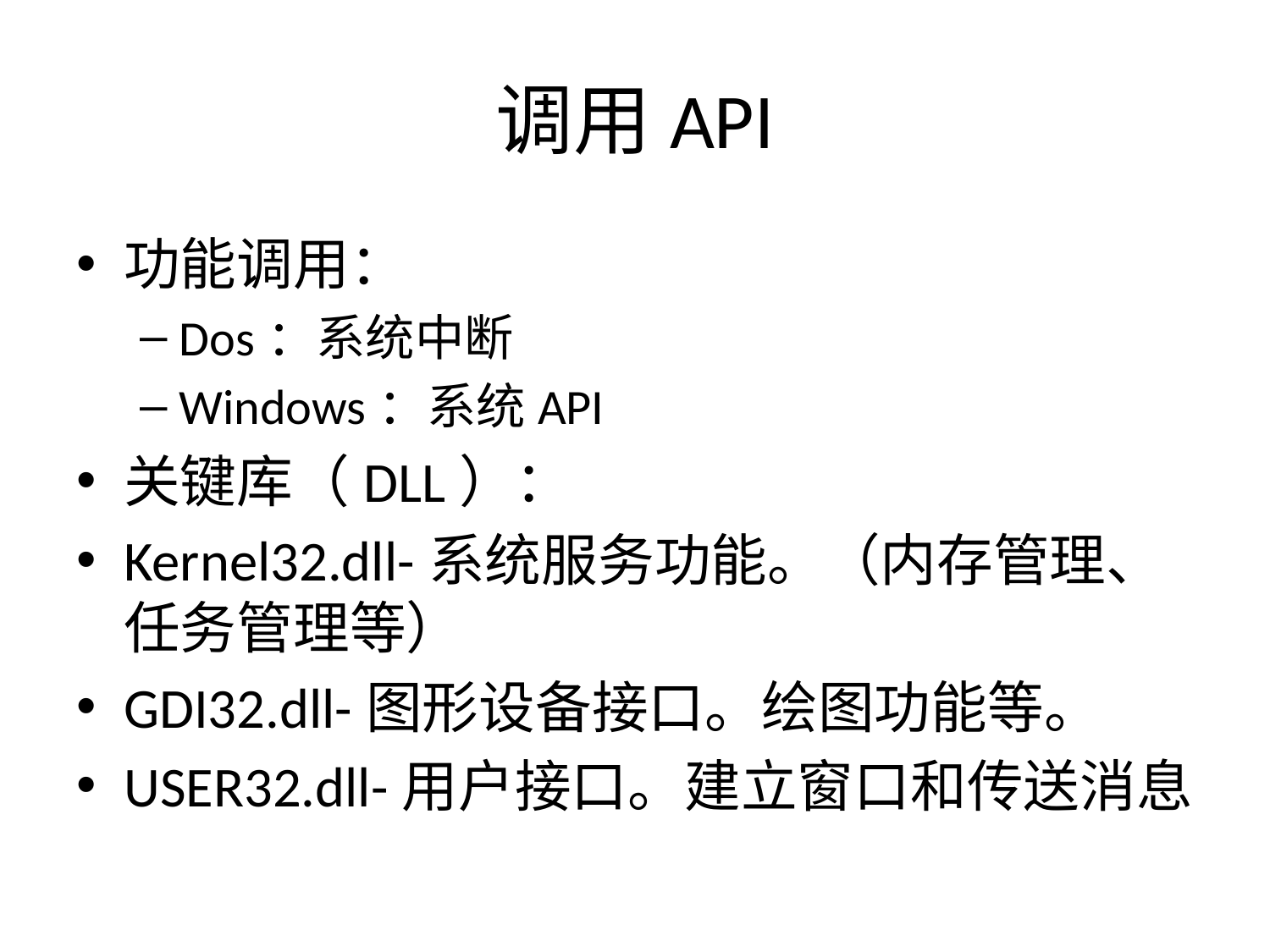

# 调用API
功能调用：
Dos：系统中断
Windows：系统API
关键库（DLL）：
Kernel32.dll-系统服务功能。（内存管理、任务管理等）
GDI32.dll-图形设备接口。绘图功能等。
USER32.dll-用户接口。建立窗口和传送消息